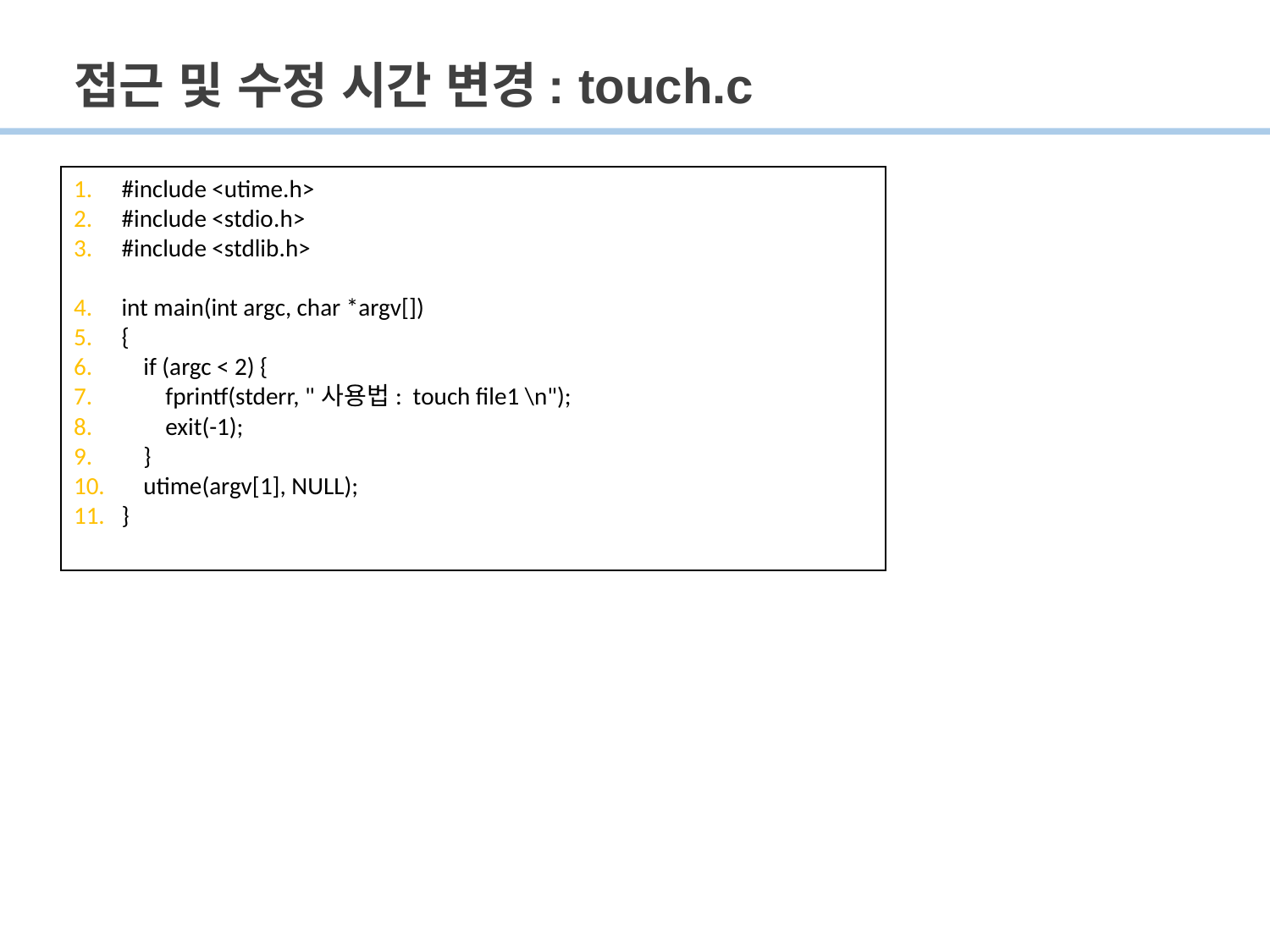

# 접근 및 수정 시간 변경: touch.c
#include <utime.h>
#include <stdio.h>
#include <stdlib.h>

int main(int argc, char *argv[])
{
    if (argc < 2) {
        fprintf(stderr, "사용법:  touch file1 \n");
        exit(-1);
    }
    utime(argv[1], NULL);
}